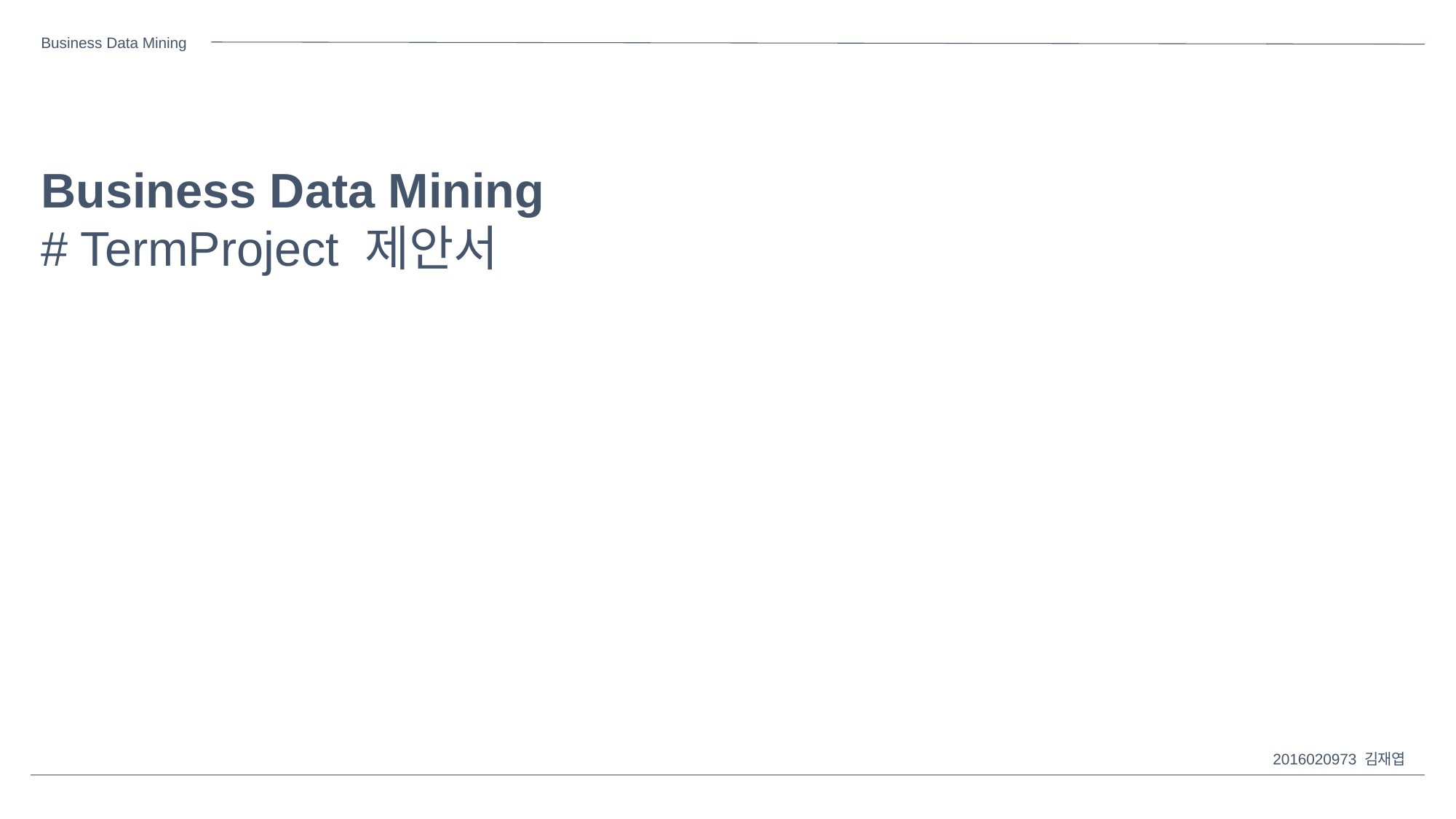

Business Data Mining
Business Data Mining # TermProject 제안서

2016020973 김재엽